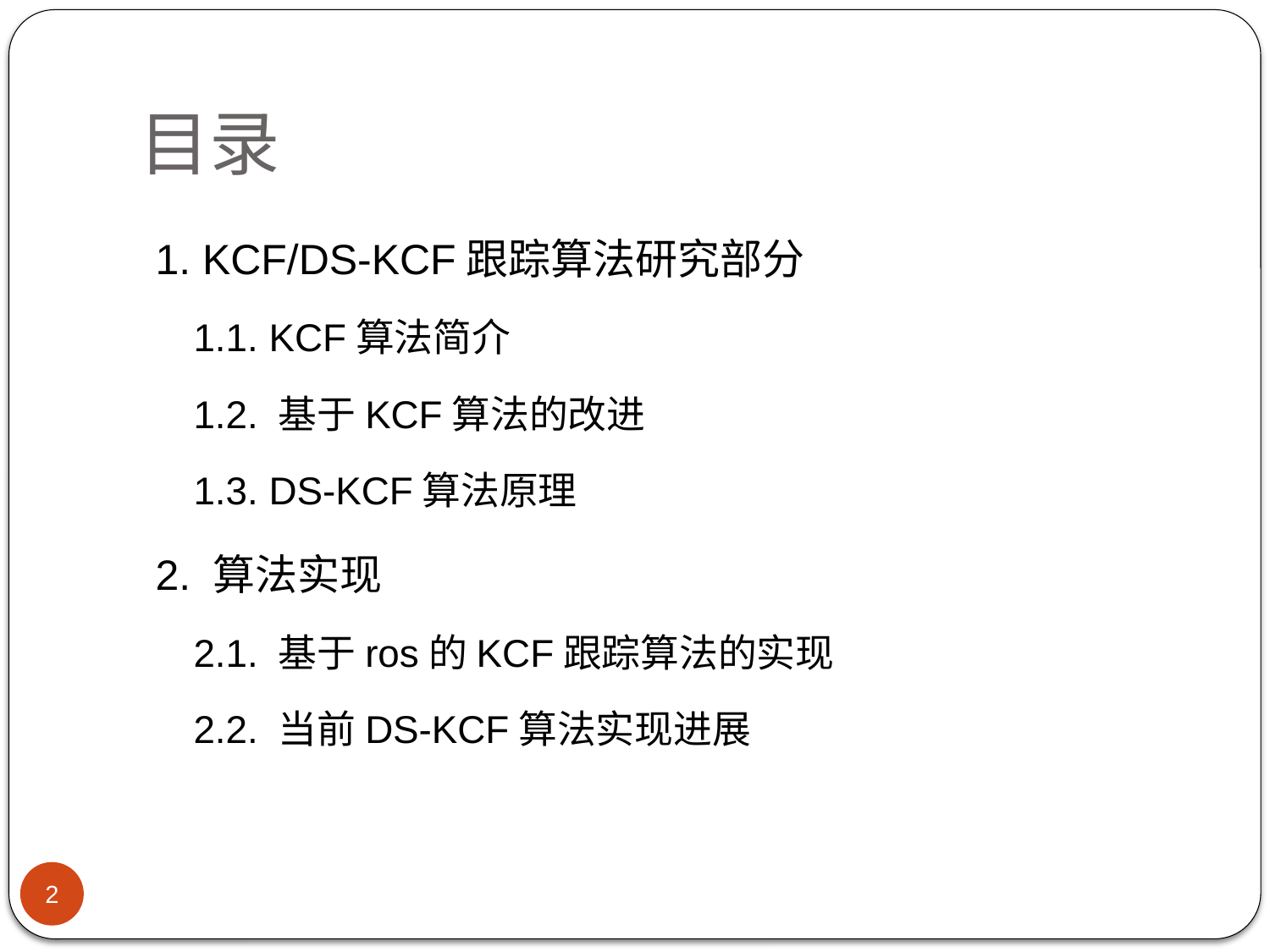

# 目录
1. KCF/DS-KCF跟踪算法研究部分
1.1. KCF算法简介
1.2. 基于KCF算法的改进
1.3. DS-KCF算法原理
2. 算法实现
2.1. 基于ros的KCF跟踪算法的实现
2.2. 当前DS-KCF算法实现进展

2